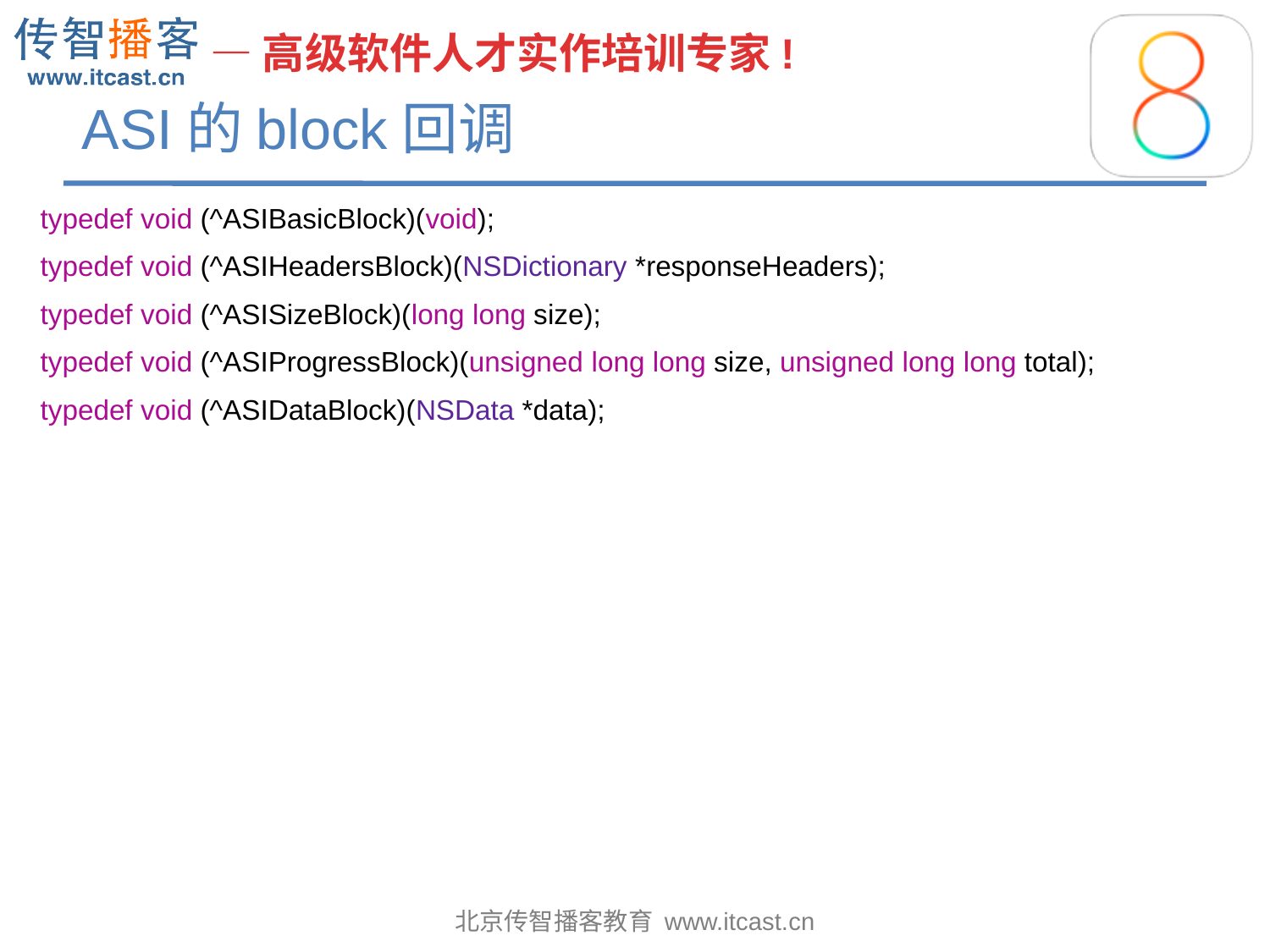

# ASI的block回调
typedef void (^ASIBasicBlock)(void);
typedef void (^ASIHeadersBlock)(NSDictionary *responseHeaders);
typedef void (^ASISizeBlock)(long long size);
typedef void (^ASIProgressBlock)(unsigned long long size, unsigned long long total);
typedef void (^ASIDataBlock)(NSData *data);